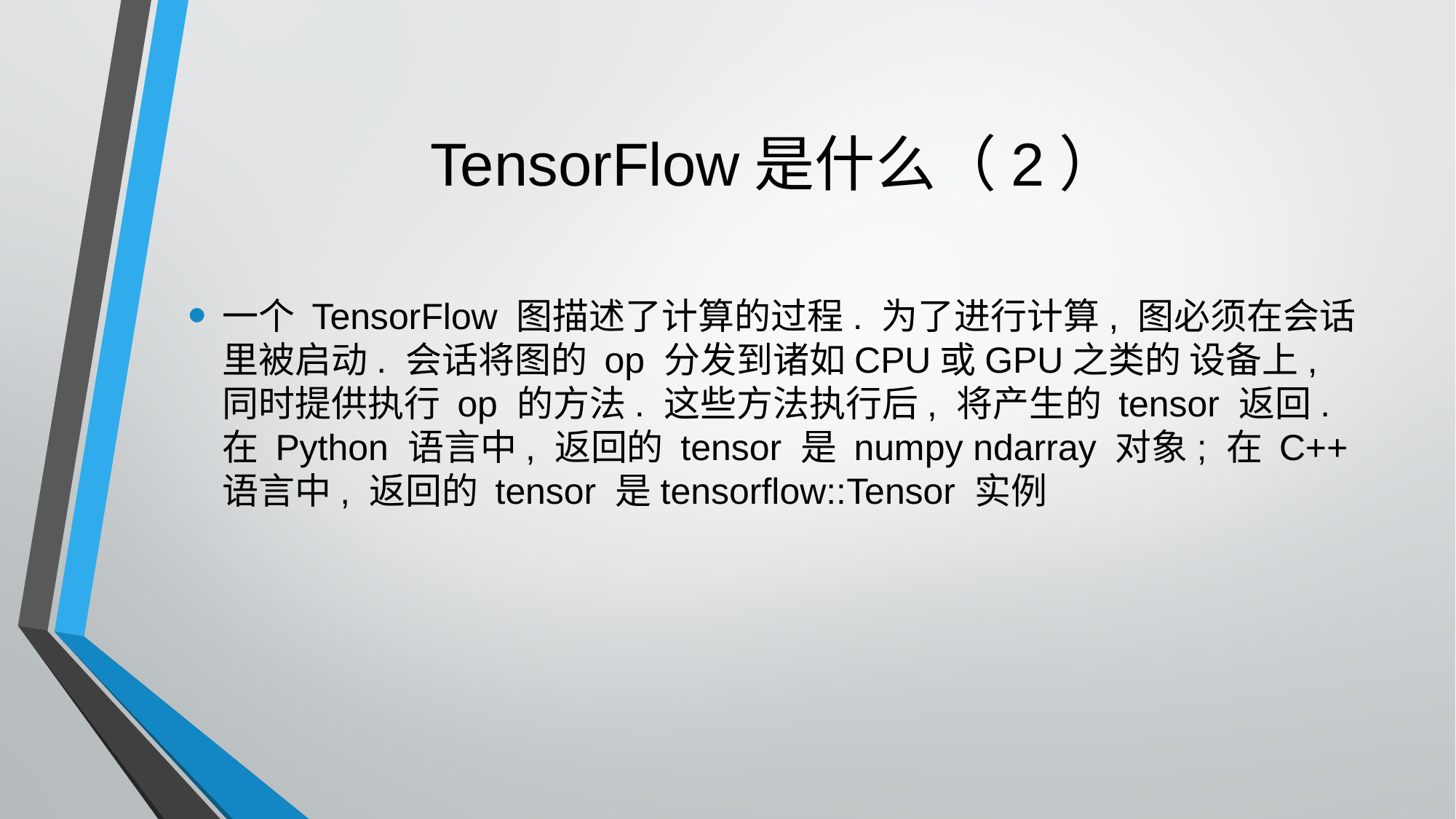

# TensorFlow是什么（2）
一个 TensorFlow 图描述了计算的过程. 为了进行计算, 图必须在会话里被启动. 会话将图的 op 分发到诸如CPU或GPU之类的 设备上, 同时提供执行 op 的方法. 这些方法执行后, 将产生的 tensor 返回. 在 Python 语言中, 返回的 tensor 是 numpy ndarray 对象; 在 C++ 语言中, 返回的 tensor 是tensorflow::Tensor 实例